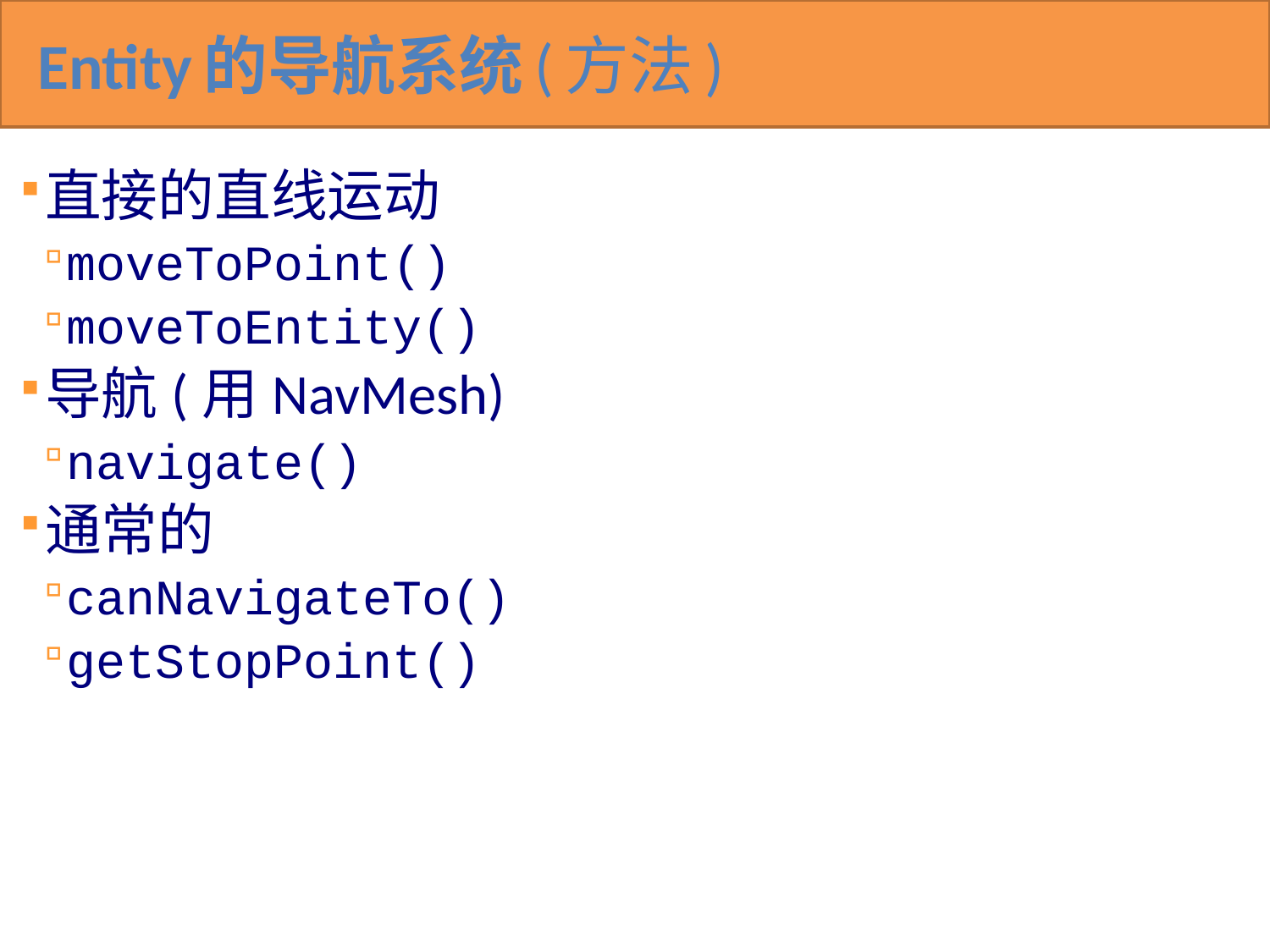

# Entity的导航系统(方法)
直接的直线运动
moveToPoint()
moveToEntity()
导航(用NavMesh)
navigate()
通常的
canNavigateTo()
getStopPoint()